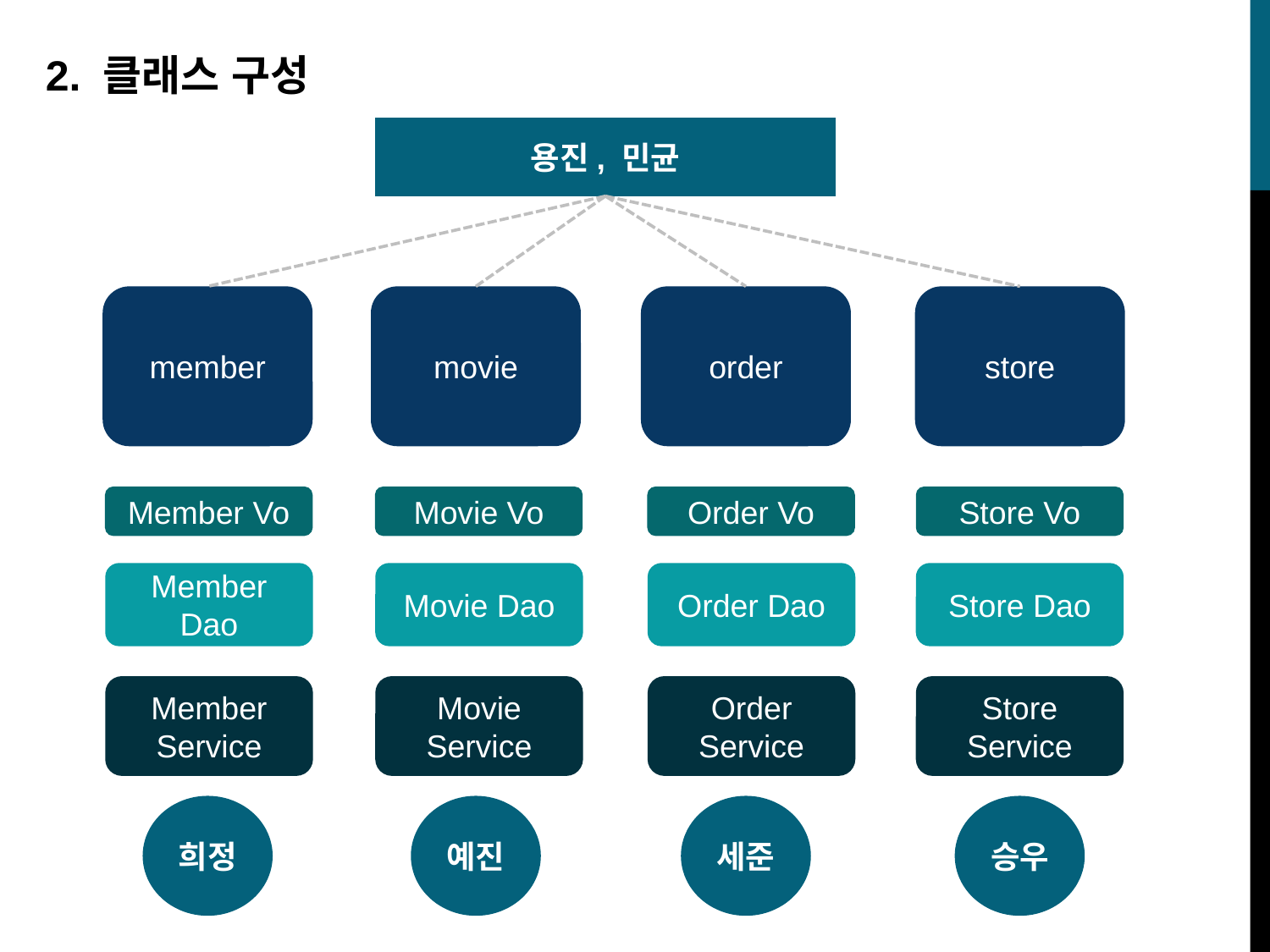

2. 클래스 구성
용진, 민균
member
movie
order
store
Member Vo
Movie Vo
Order Vo
Store Vo
Member Dao
Movie Dao
Order Dao
Store Dao
Member
Service
Movie
Service
Order
Service
Store
Service
희정
예진
세준
승우